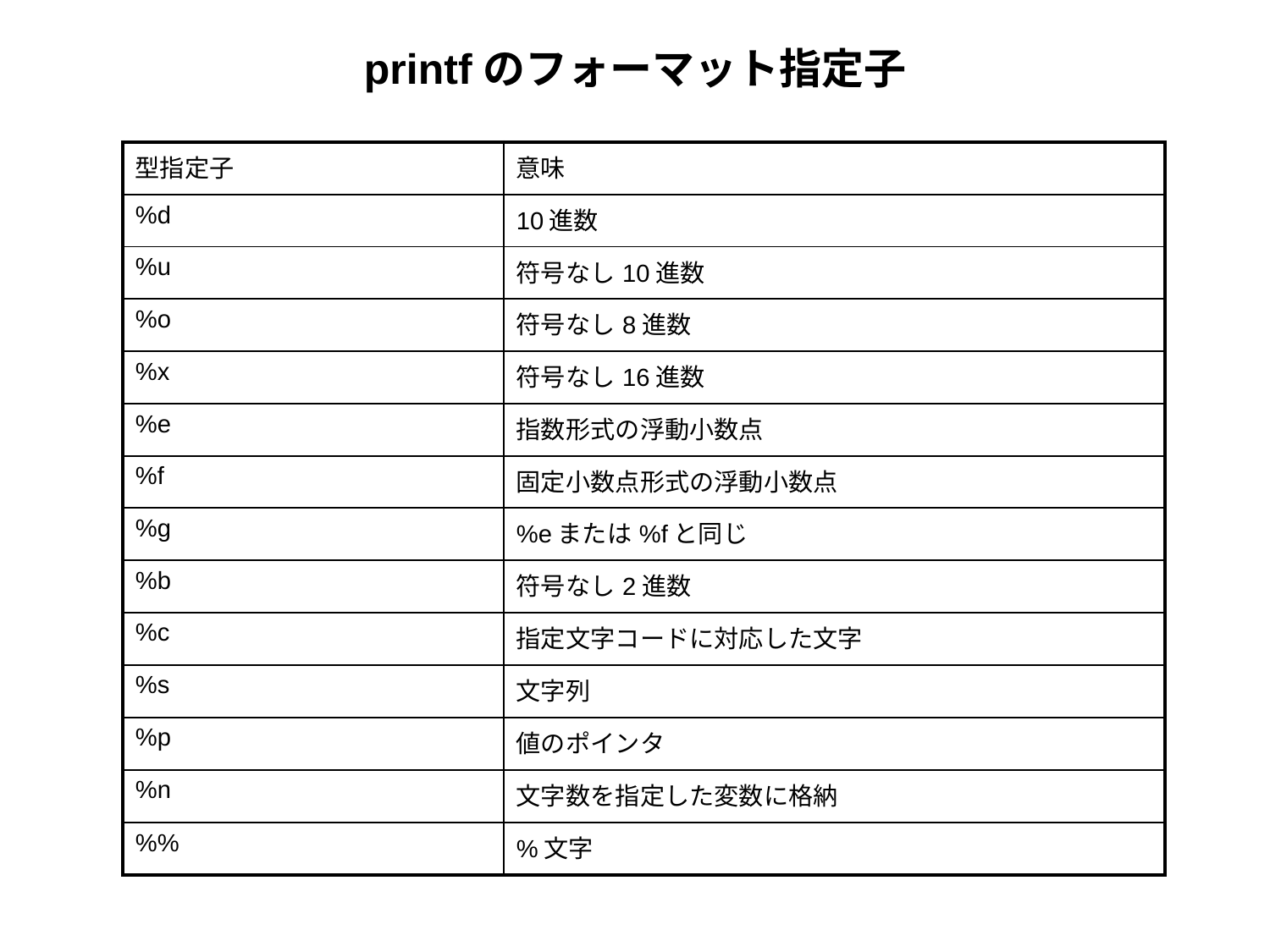

# printfのフォーマット指定子
| 型指定子 | 意味 |
| --- | --- |
| %d | 10進数 |
| %u | 符号なし10進数 |
| %o | 符号なし8進数 |
| %x | 符号なし16進数 |
| %e | 指数形式の浮動小数点 |
| %f | 固定小数点形式の浮動小数点 |
| %g | %eまたは%fと同じ |
| %b | 符号なし2進数 |
| %c | 指定文字コードに対応した文字 |
| %s | 文字列 |
| %p | 値のポインタ |
| %n | 文字数を指定した変数に格納 |
| %% | %文字 |